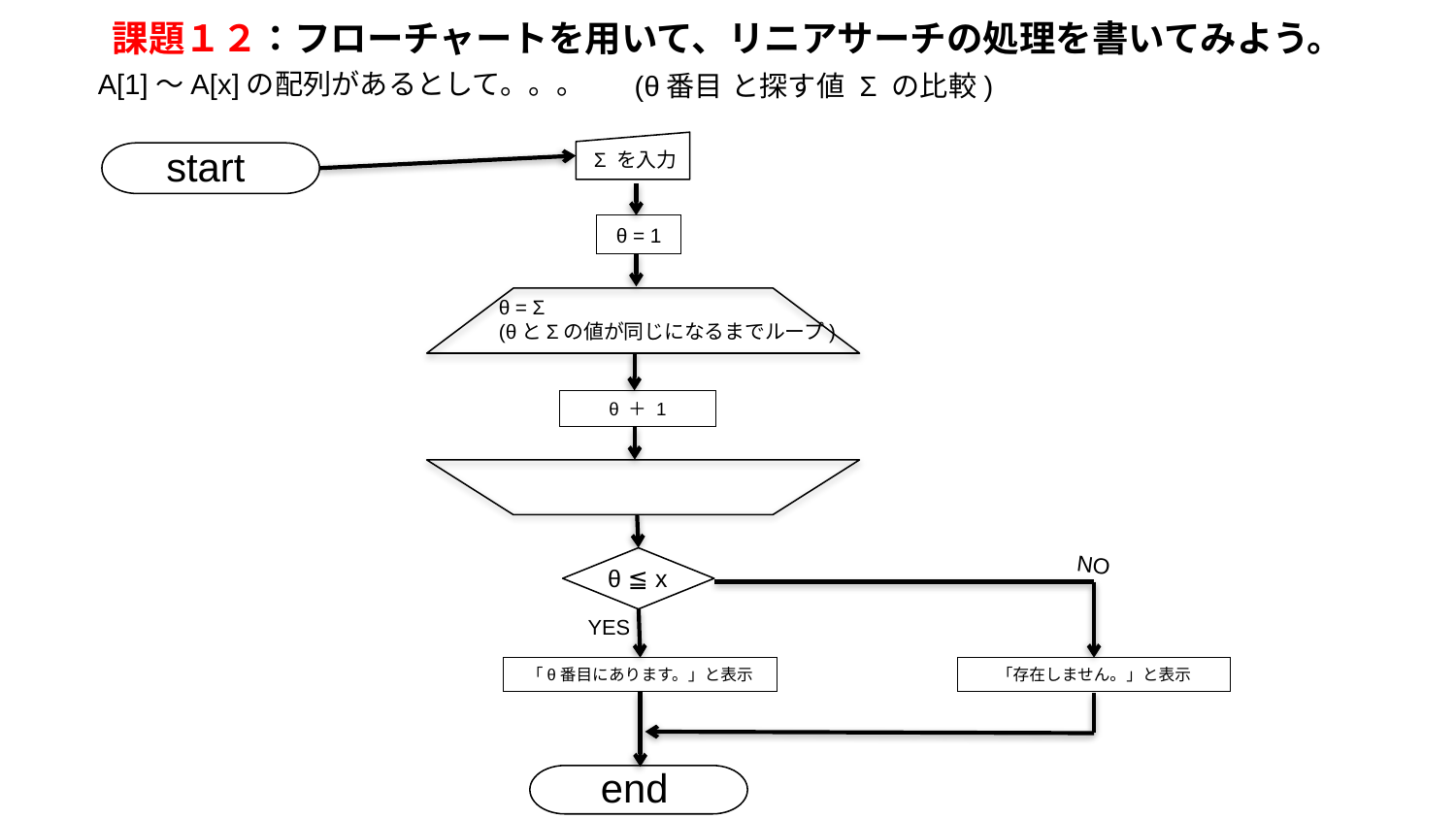

課題１２：フローチャートを用いて、リニアサーチの処理を書いてみよう。

A[1]〜A[x]の配列があるとして。。。
(θ番目 と探す値 Σ の比較)

start
Σ を入力

θ = 1
θ = Σ
(θとΣの値が同じになるまでループ)

θ ＋ 1

NO

θ ≦ x
YES
「θ番目にあります。」と表示
「存在しません。」と表示
end